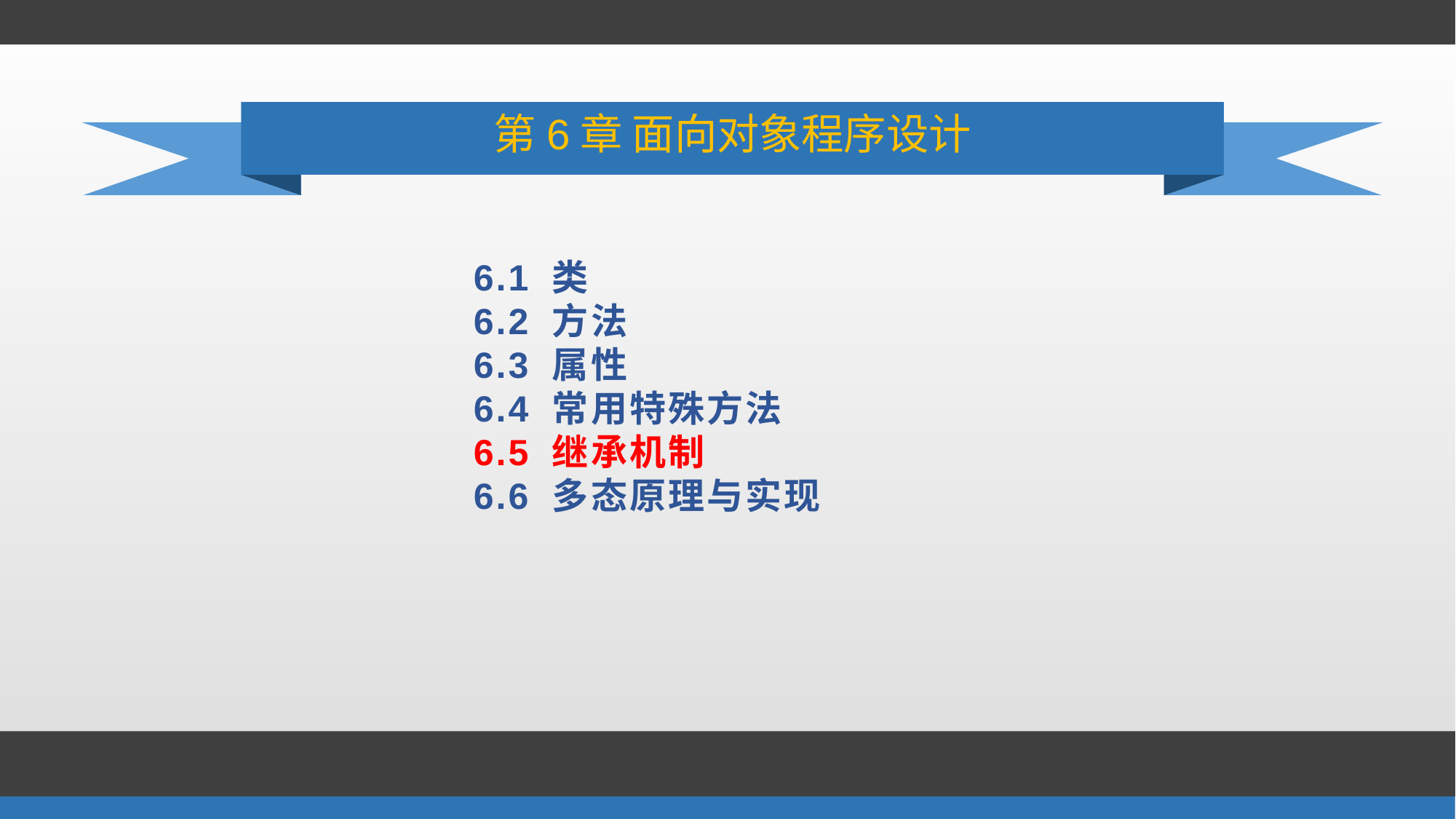

# 第6章 面向对象程序设计
6.1 类
6.2 方法
6.3 属性
6.4 常用特殊方法
6.5 继承机制
6.6 多态原理与实现